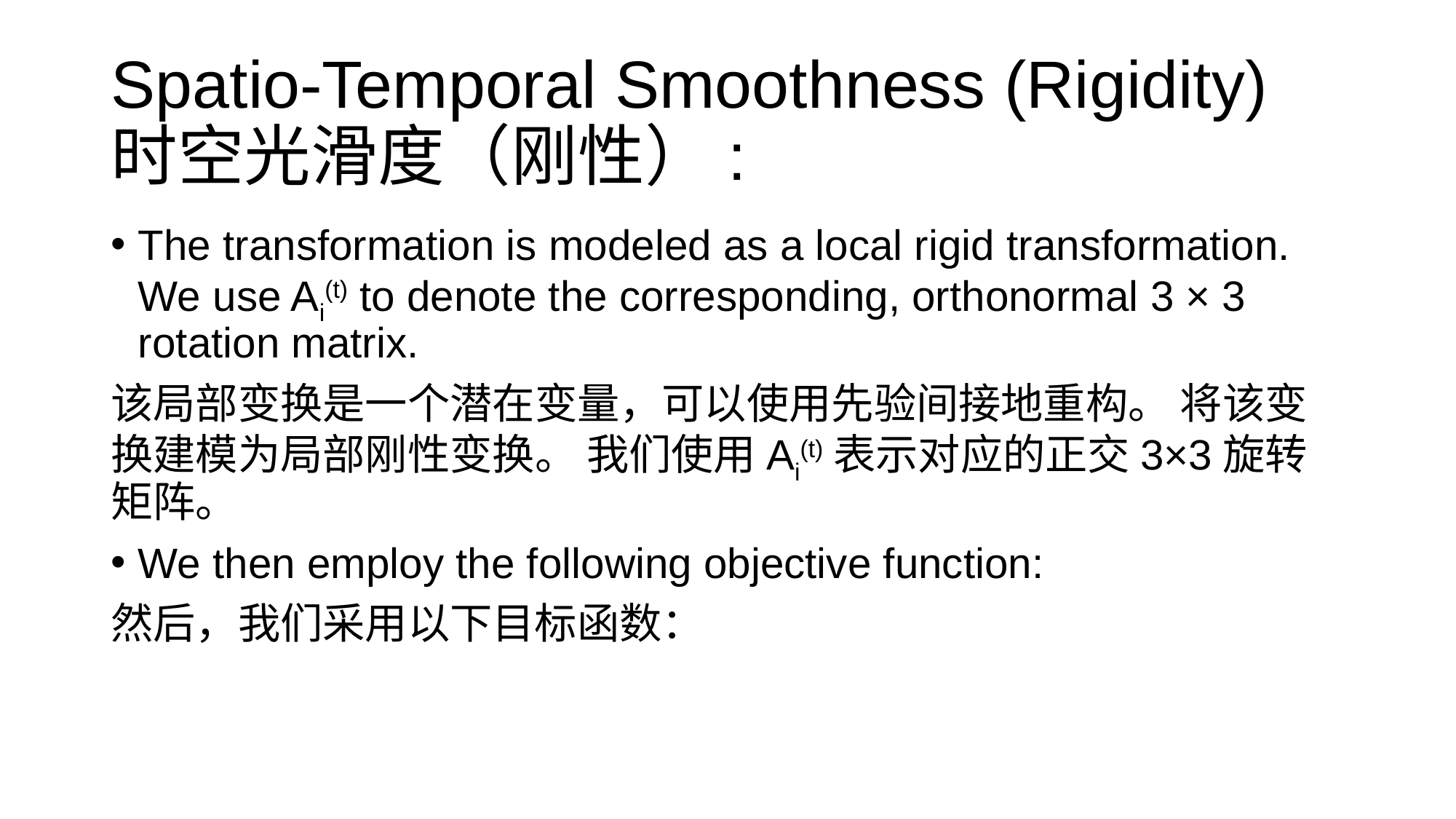

# Spatio-Temporal Smoothness (Rigidity)时空光滑度（刚性）:
The transformation is modeled as a local rigid transformation. We use Ai(t) to denote the corresponding, orthonormal 3 × 3 rotation matrix.
该局部变换是一个潜在变量，可以使用先验间接地重构。 将该变换建模为局部刚性变换。 我们使用Ai(t)表示对应的正交3×3旋转矩阵。
We then employ the following objective function:
然后，我们采用以下目标函数：